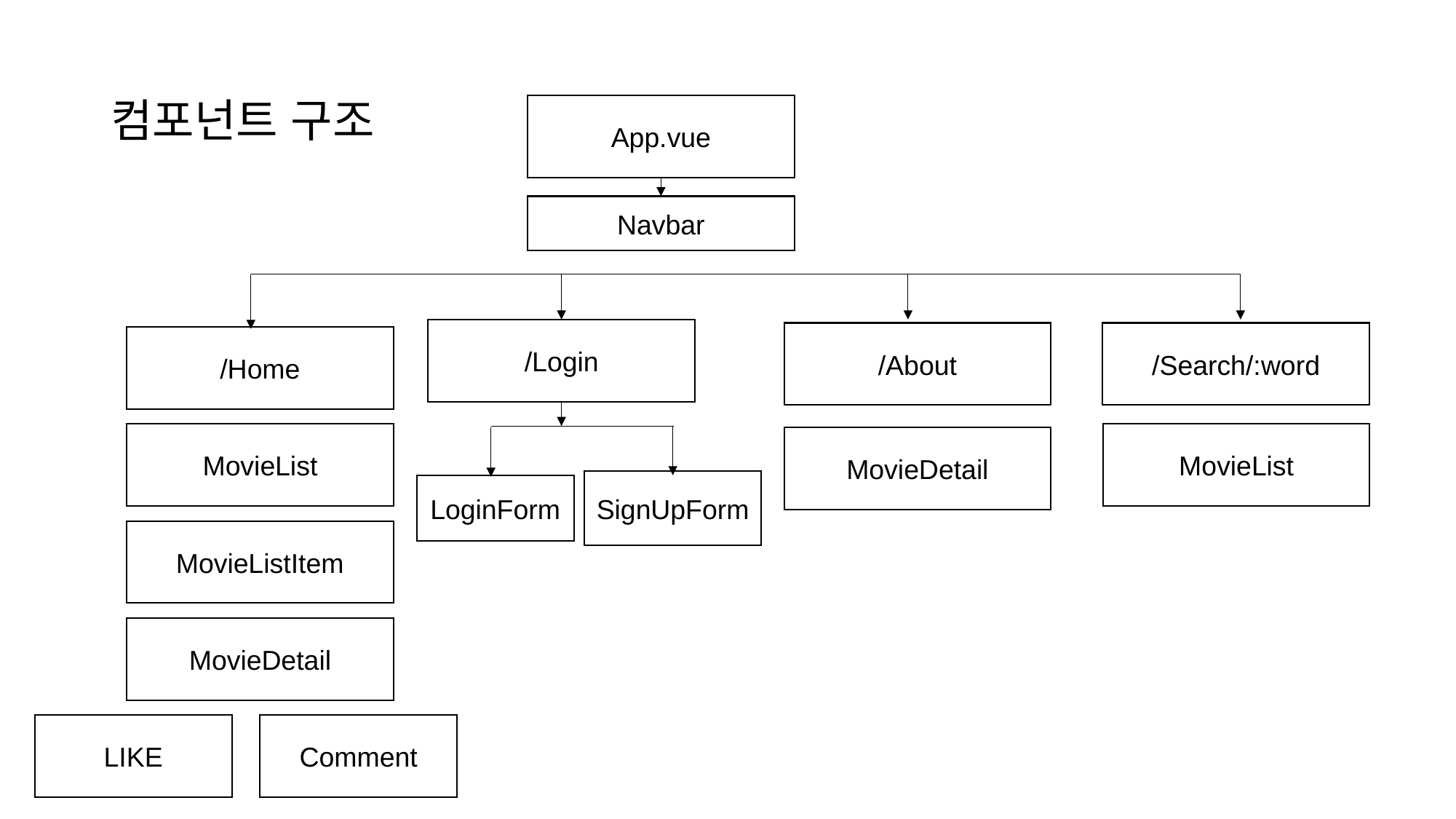

# 컴포넌트 구조
App.vue
Navbar
/Login
/About
/Search/:word
/Home
MovieList
MovieList
MovieDetail
SignUpForm
LoginForm
MovieListItem
MovieDetail
LIKE
Comment